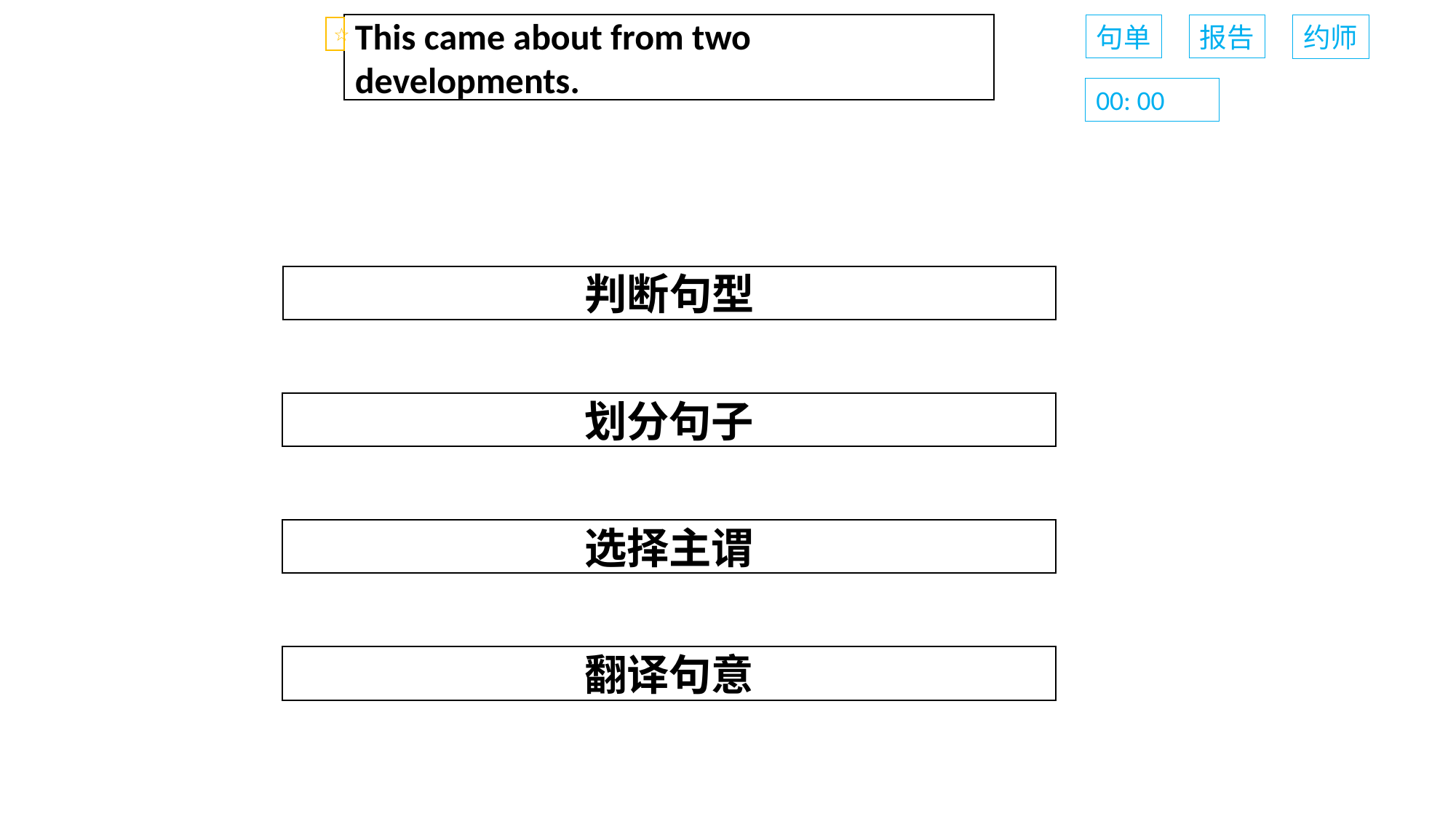

This came about from two developments.
句单
报告
约师
☆
00: 00
判断句型
划分句子
选择主谓
翻译句意